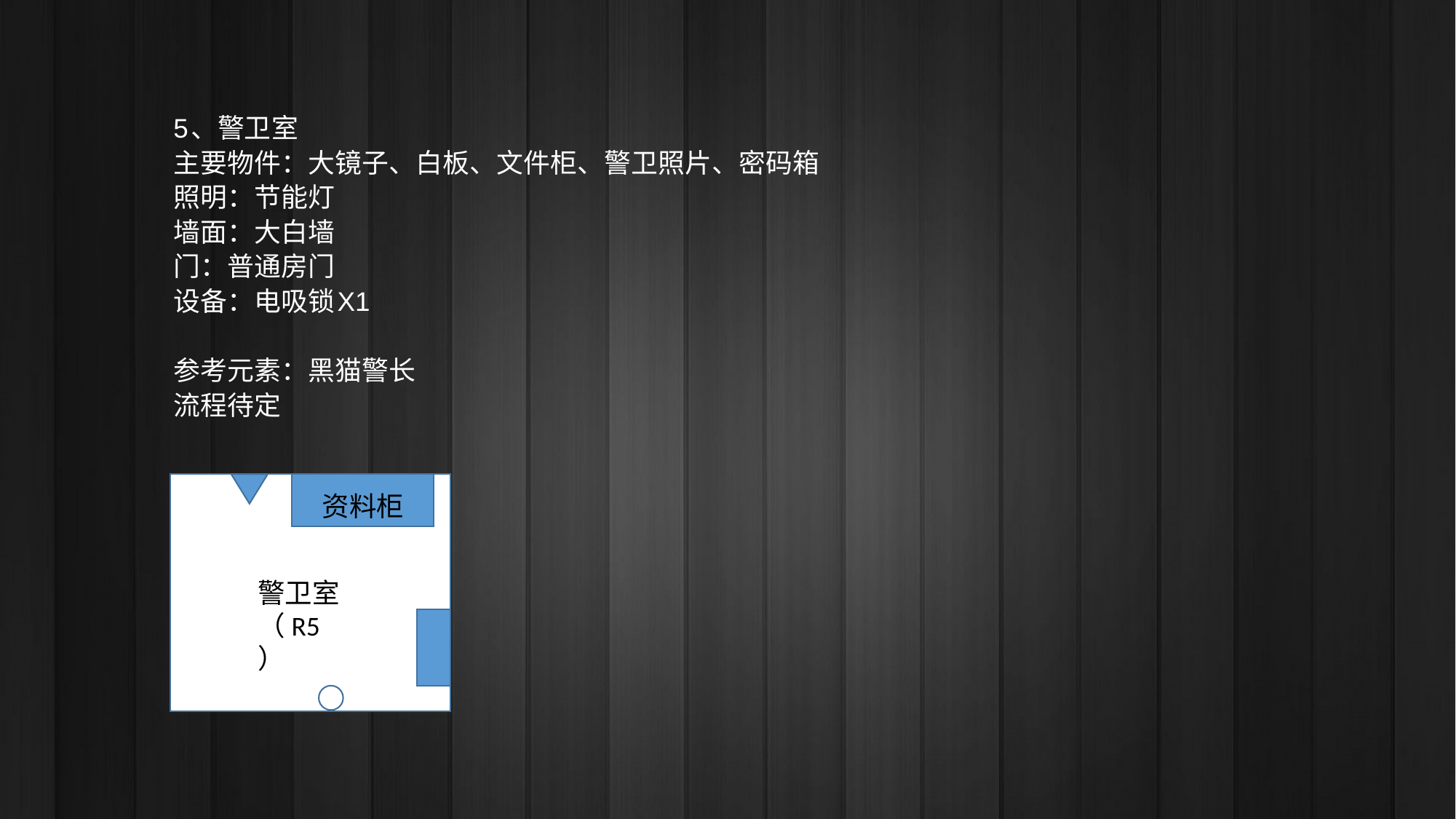

5、警卫室
主要物件：大镜子、白板、文件柜、警卫照片、密码箱
照明：节能灯
墙面：大白墙
门：普通房门
设备：电吸锁X1

参考元素：黑猫警长
流程待定

资料柜
警卫室（R5）